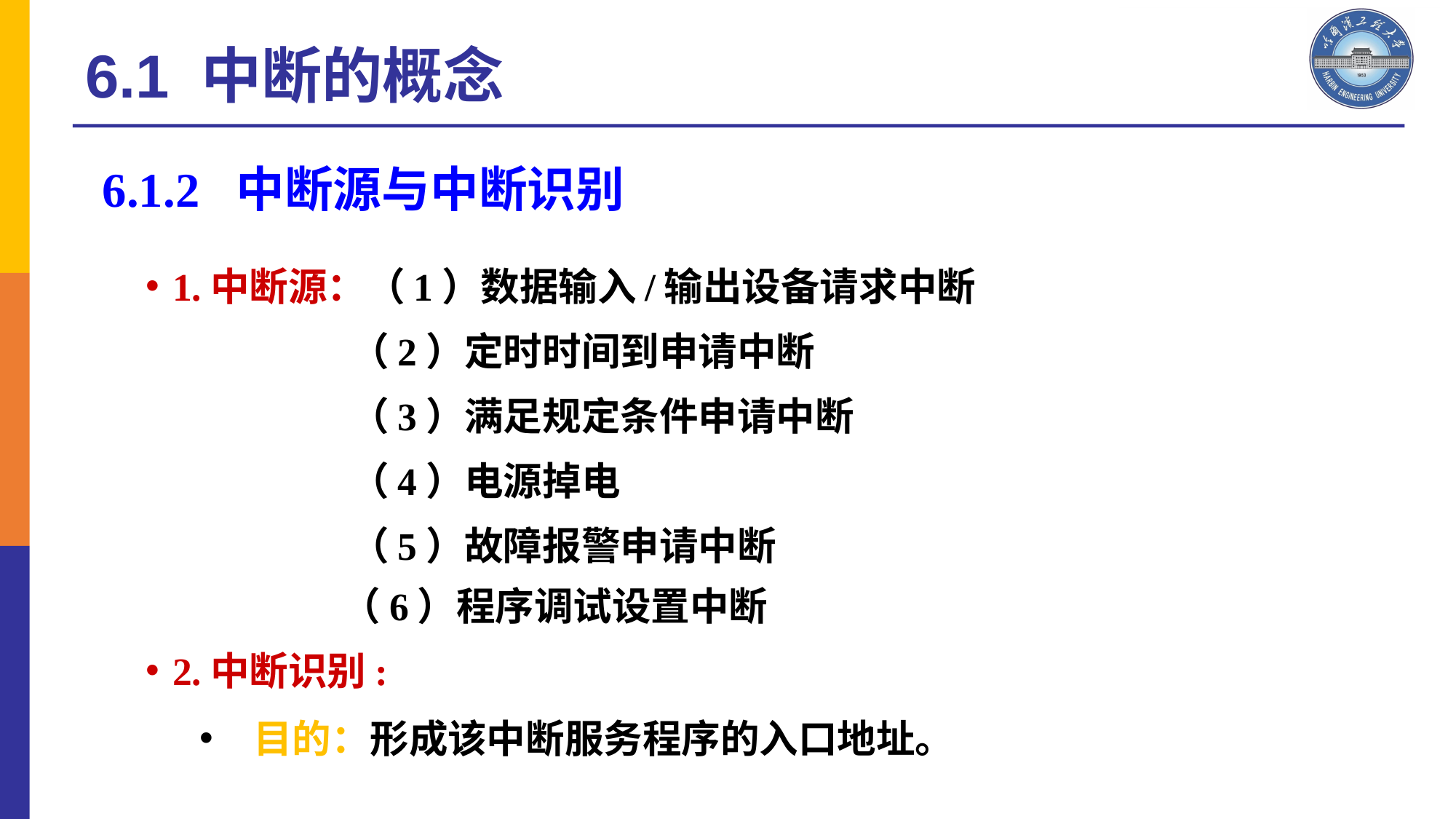

6.1 中断的概念
# 6.1.2  中断源与中断识别
1.中断源：（1）数据输入/输出设备请求中断
                      （2）定时时间到申请中断
                      （3）满足规定条件申请中断
                      （4）电源掉电
                      （5）故障报警申请中断
                   （6）程序调试设置中断
2.中断识别:
  目的：形成该中断服务程序的入口地址。